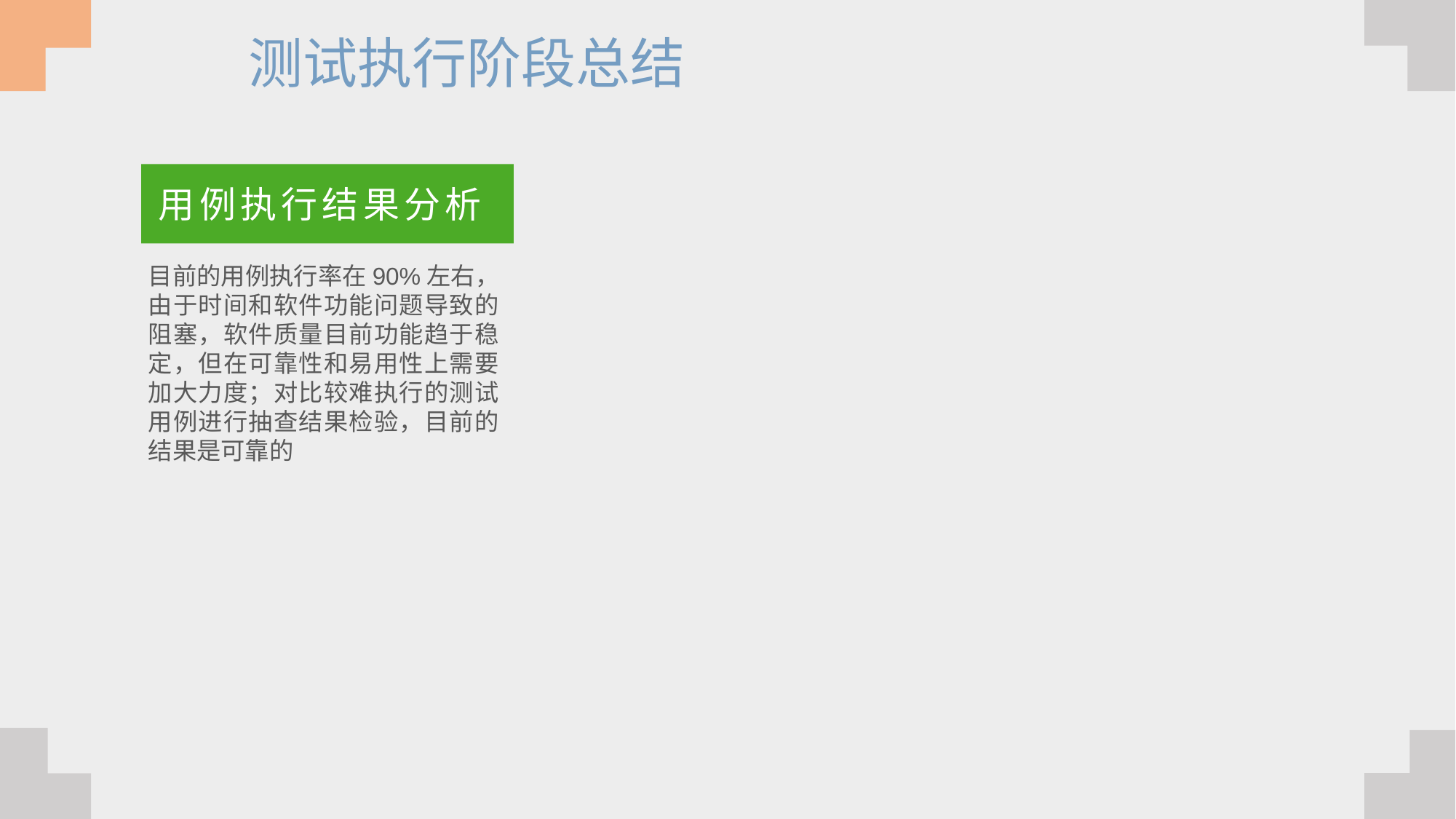

测试执行阶段总结

用例执行结果分析
目前的用例执行率在90%左右，由于时间和软件功能问题导致的阻塞，软件质量目前功能趋于稳定，但在可靠性和易用性上需要加大力度；对比较难执行的测试用例进行抽查结果检验，目前的结果是可靠的